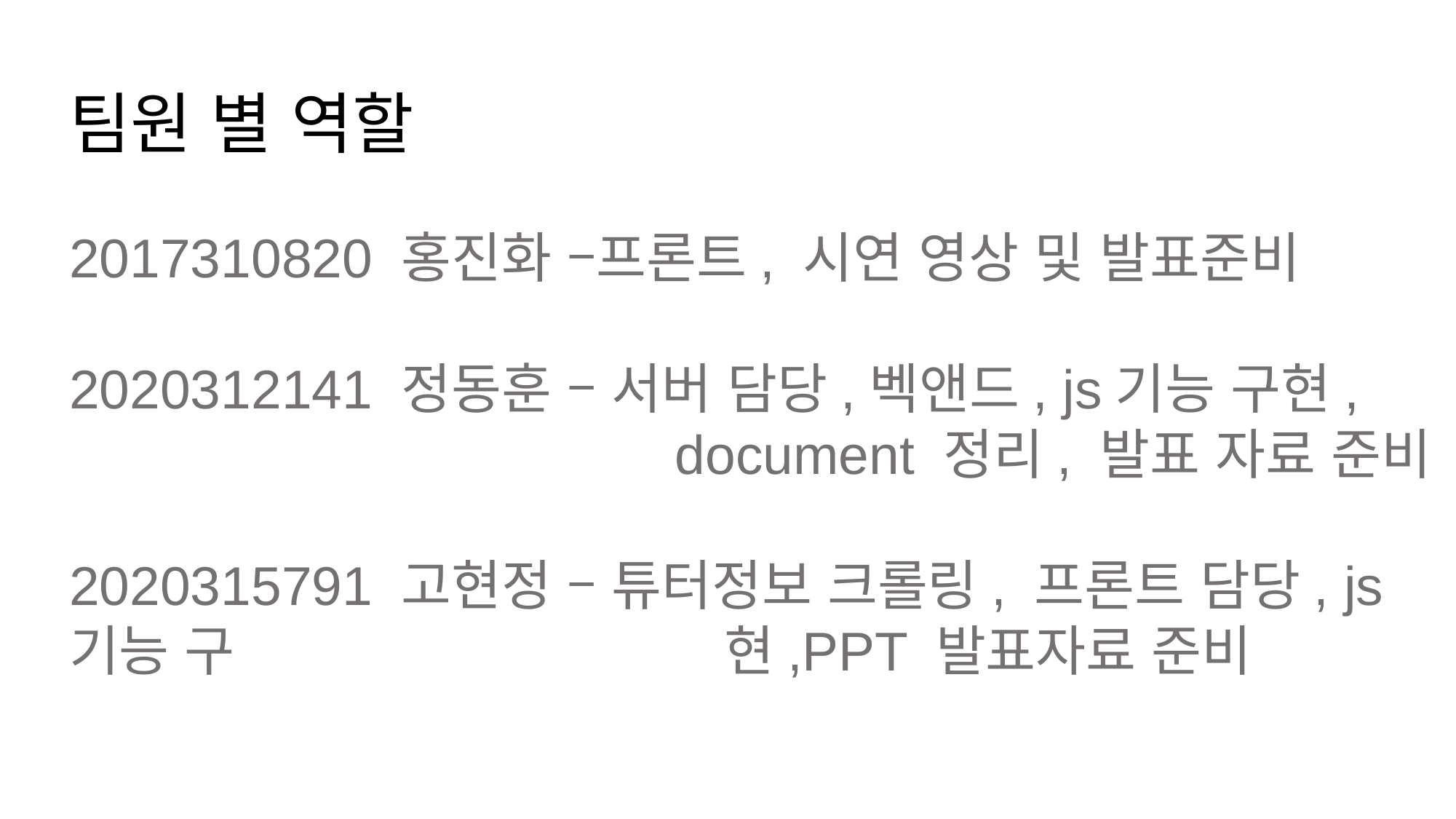

# 팀원 별 역할
2017310820 홍진화 –프론트, 시연 영상 및 발표준비

2020312141 정동훈 – 서버 담당,벡앤드, js기능 구현,               				    document 정리, 발표 자료 준비

2020315791 고현정 – 튜터정보 크롤링, 프론트 담당, js기능 구					현,PPT 발표자료 준비